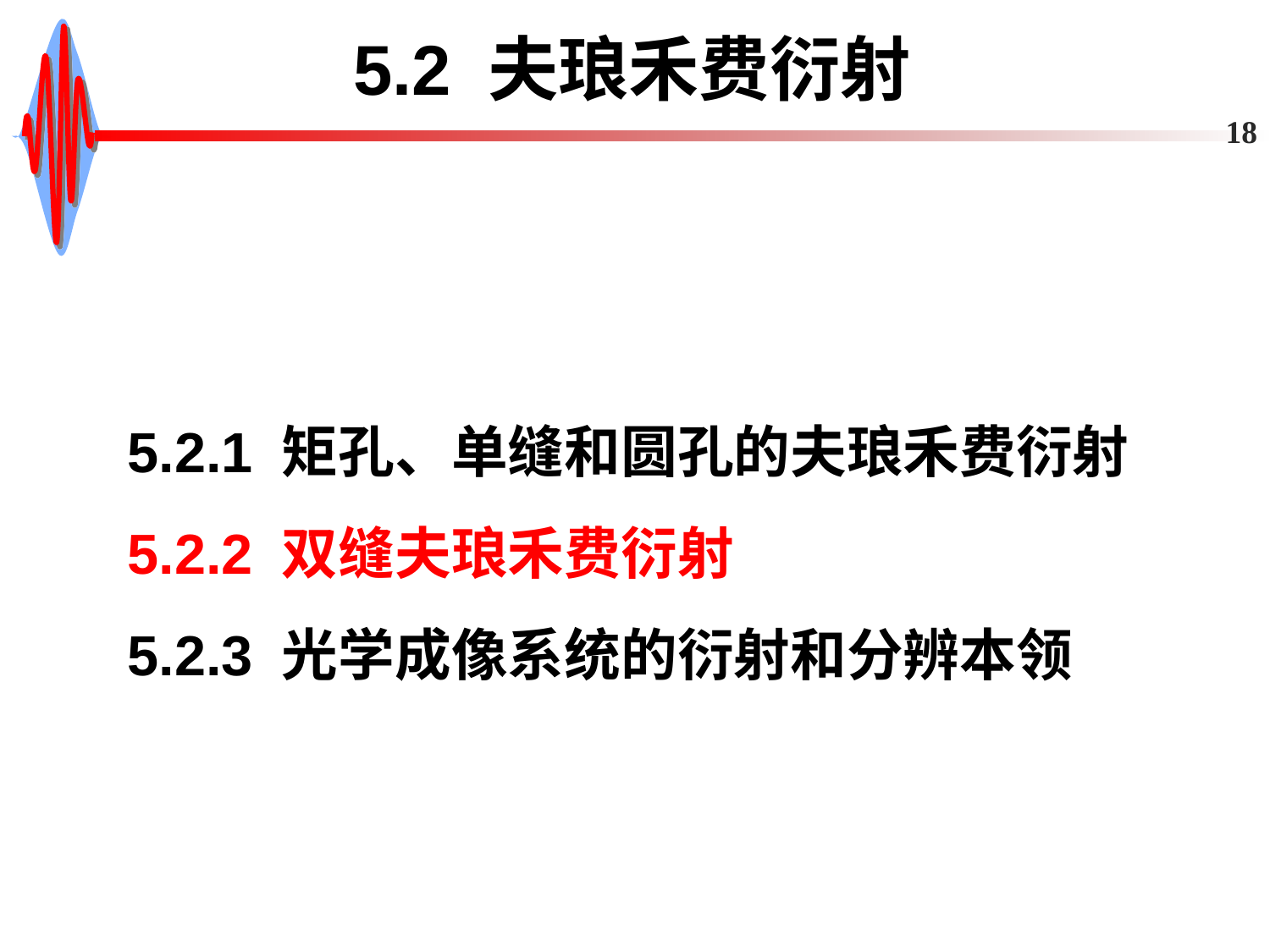

# 5.2 夫琅禾费衍射
18
5.2.1 矩孔、单缝和圆孔的夫琅禾费衍射
5.2.2 双缝夫琅禾费衍射
5.2.3 光学成像系统的衍射和分辨本领